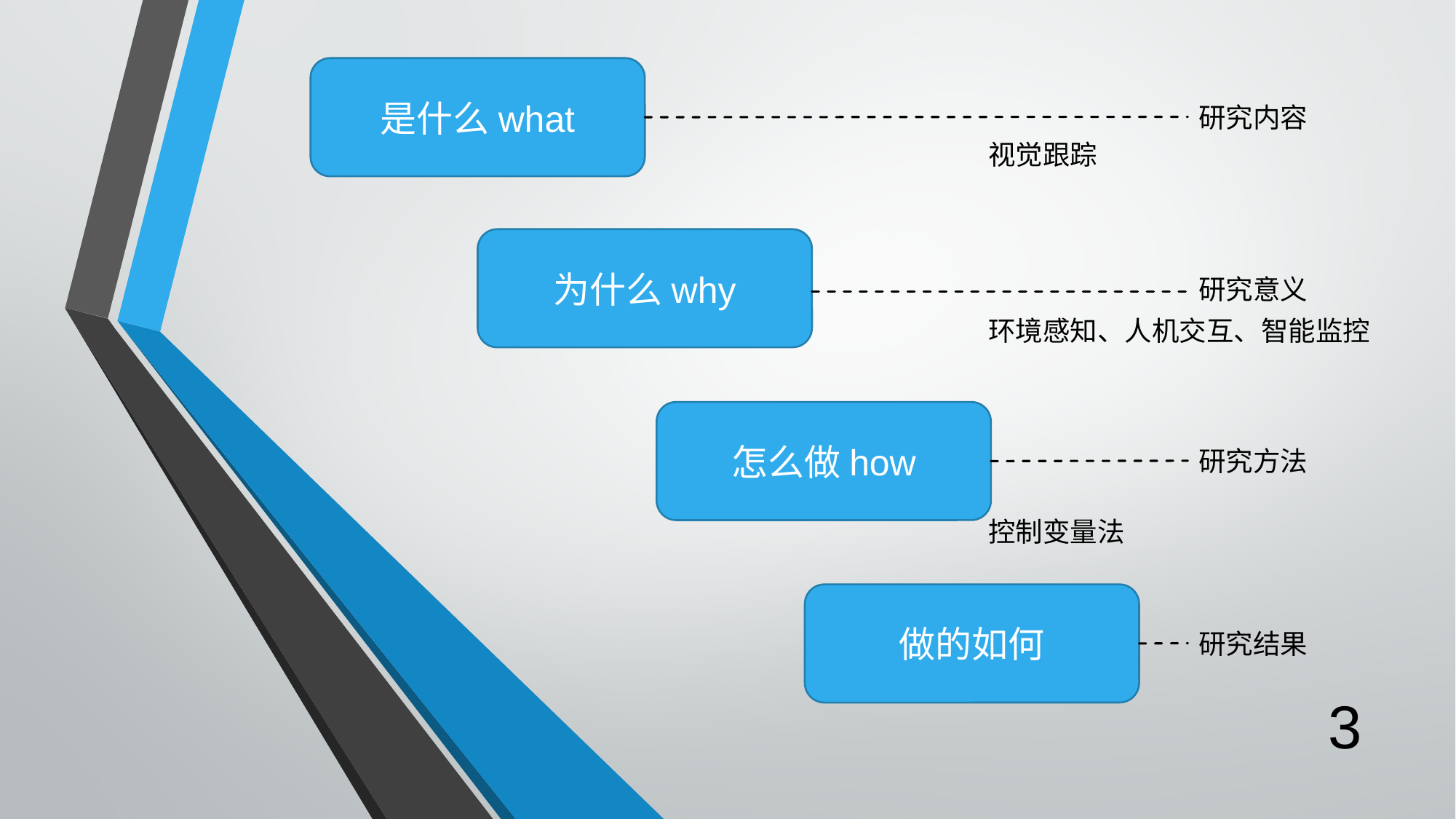

是什么what
研究内容
视觉跟踪
为什么why
研究意义
环境感知、人机交互、智能监控
怎么做how
研究方法
控制变量法
做的如何
研究结果
3